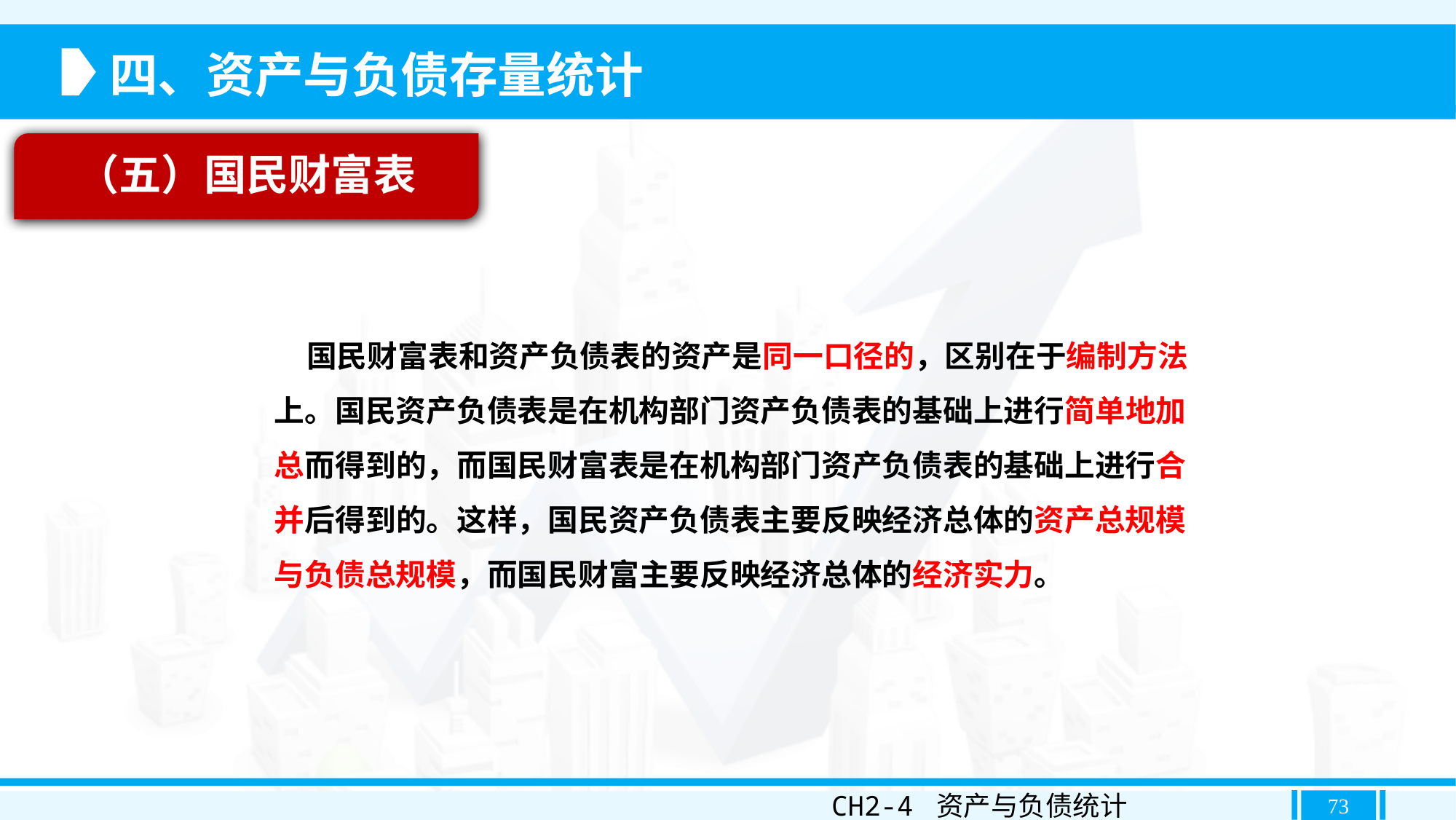

四、资产与负债存量统计

（五）国民财富表
国民财富表和资产负债表的资产是同一口径的，区别在于编制方法上。国民资产负债表是在机构部门资产负债表的基础上进行简单地加总而得到的，而国民财富表是在机构部门资产负债表的基础上进行合并后得到的。这样，国民资产负债表主要反映经济总体的资产总规模与负债总规模，而国民财富主要反映经济总体的经济实力。
CH2-4 资产与负债统计
73